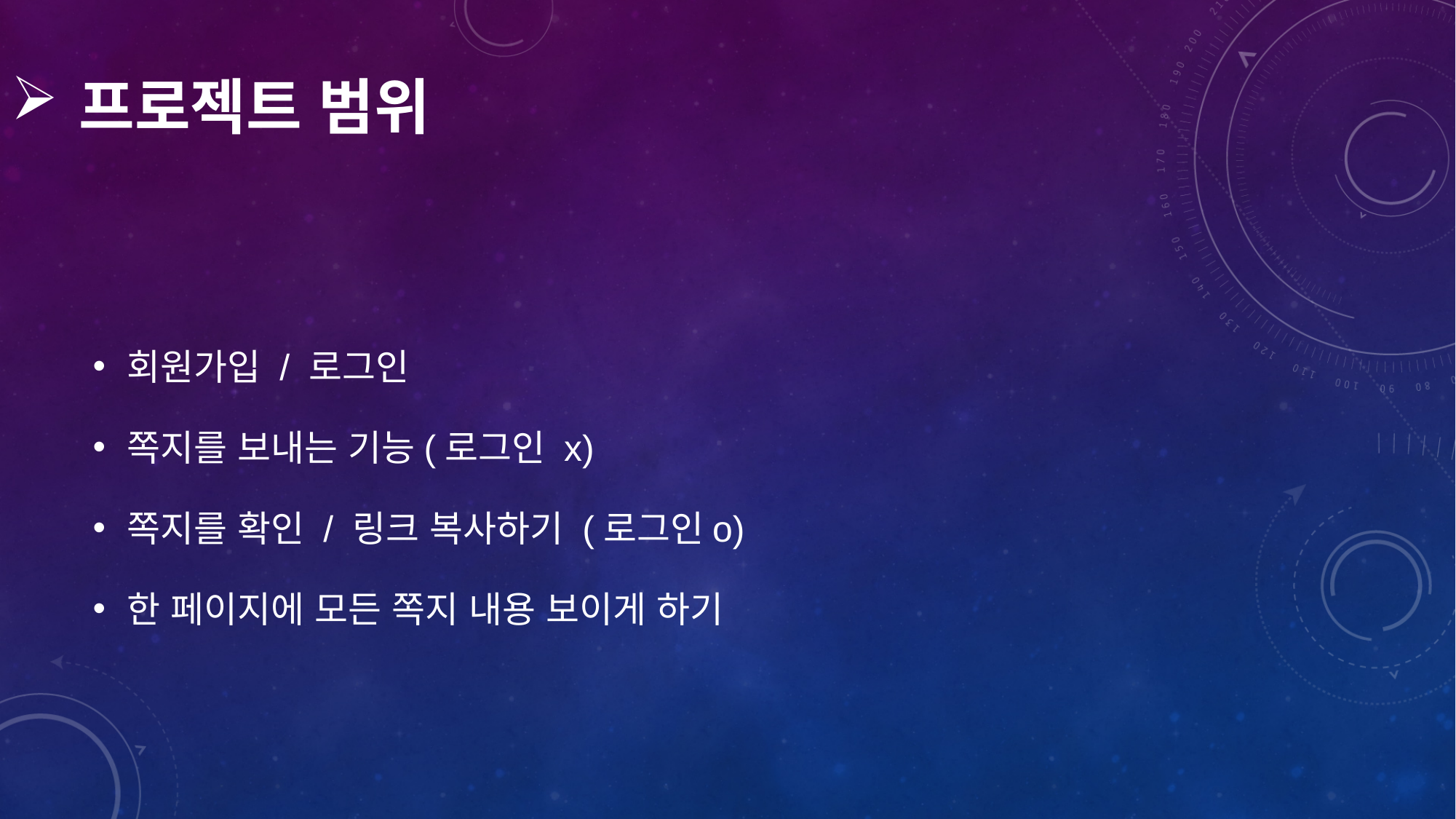

# 프로젝트 범위
회원가입 / 로그인
쪽지를 보내는 기능(로그인 x)
쪽지를 확인 / 링크 복사하기 (로그인o)
한 페이지에 모든 쪽지 내용 보이게 하기